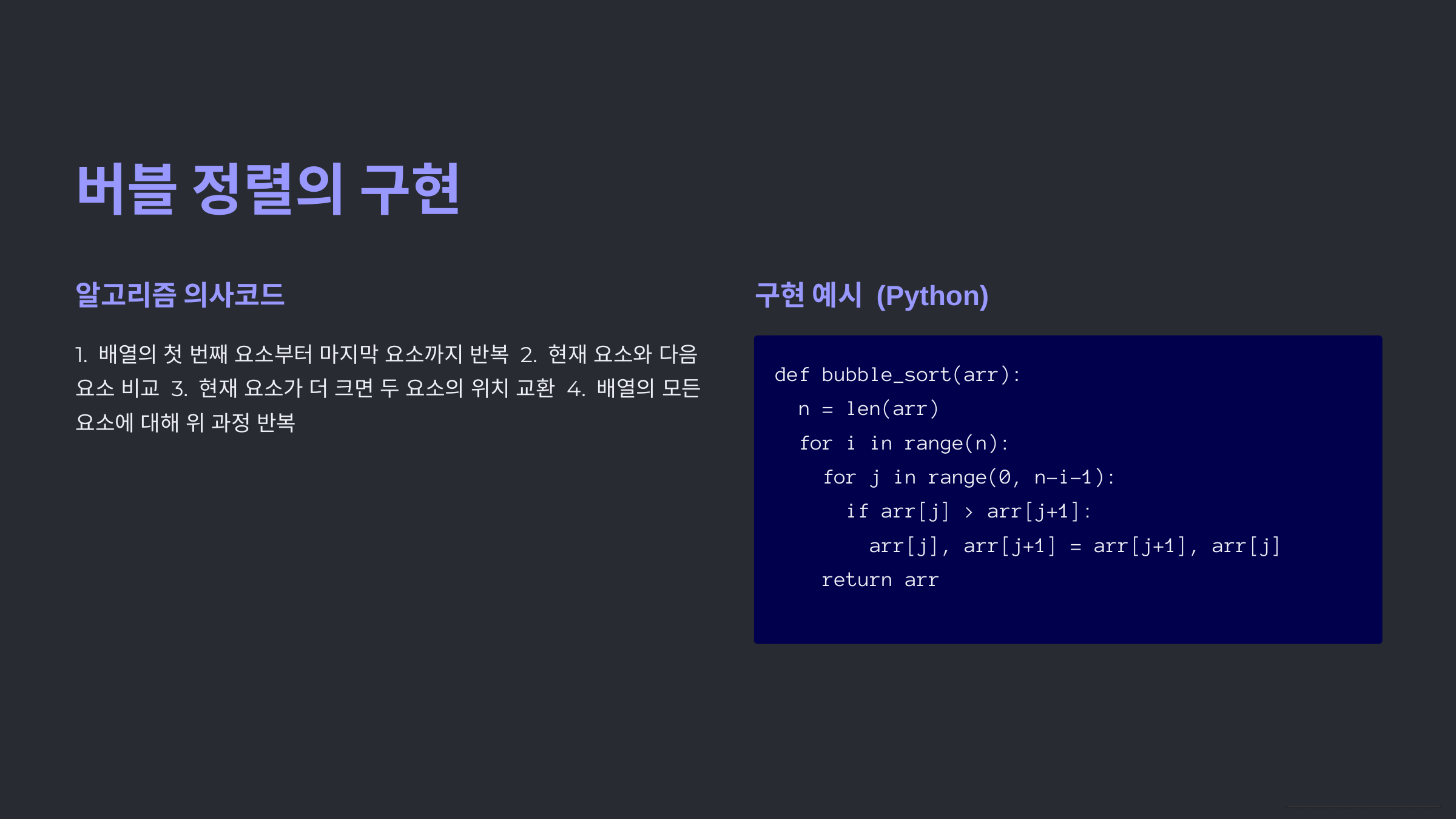

버블 정렬의 구현
알고리즘 의사코드
구현 예시 (Python)
1. 배열의 첫 번째 요소부터 마지막 요소까지 반복 2. 현재 요소와 다음 요소 비교 3. 현재 요소가 더 크면 두 요소의 위치 교환 4. 배열의 모든 요소에 대해 위 과정 반복

def bubble_sort(arr):
  n = len(arr)
  for i in range(n):
    for j in range(0, n-i-1):
      if arr[j] > arr[j+1]:
        arr[j], arr[j+1] = arr[j+1], arr[j]
    return arr